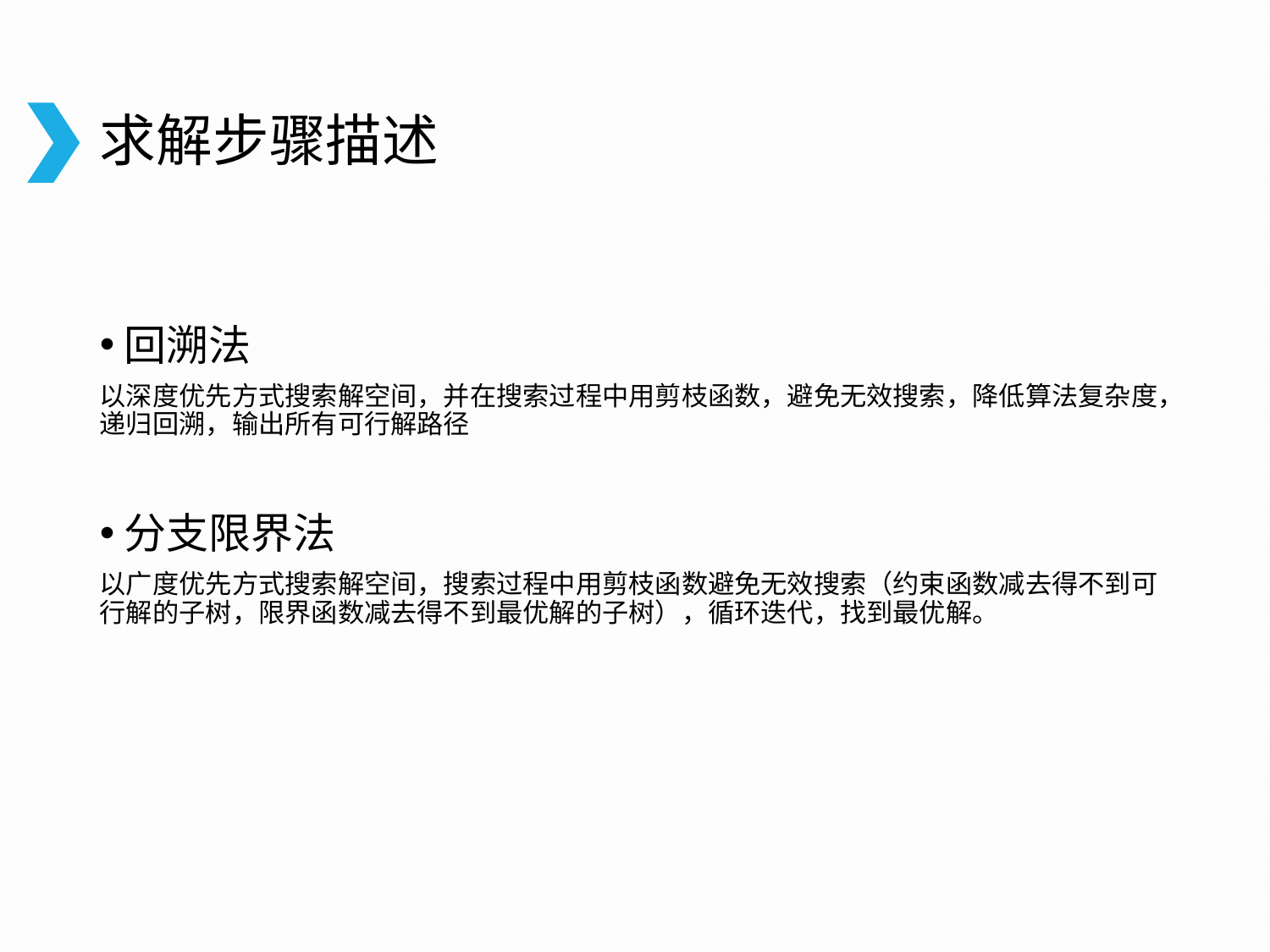

# 求解步骤描述

回溯法
以深度优先方式搜索解空间，并在搜索过程中用剪枝函数，避免无效搜索，降低算法复杂度，递归回溯，输出所有可行解路径

分支限界法
以广度优先方式搜索解空间，搜索过程中用剪枝函数避免无效搜索（约束函数减去得不到可行解的子树，限界函数减去得不到最优解的子树），循环迭代，找到最优解。